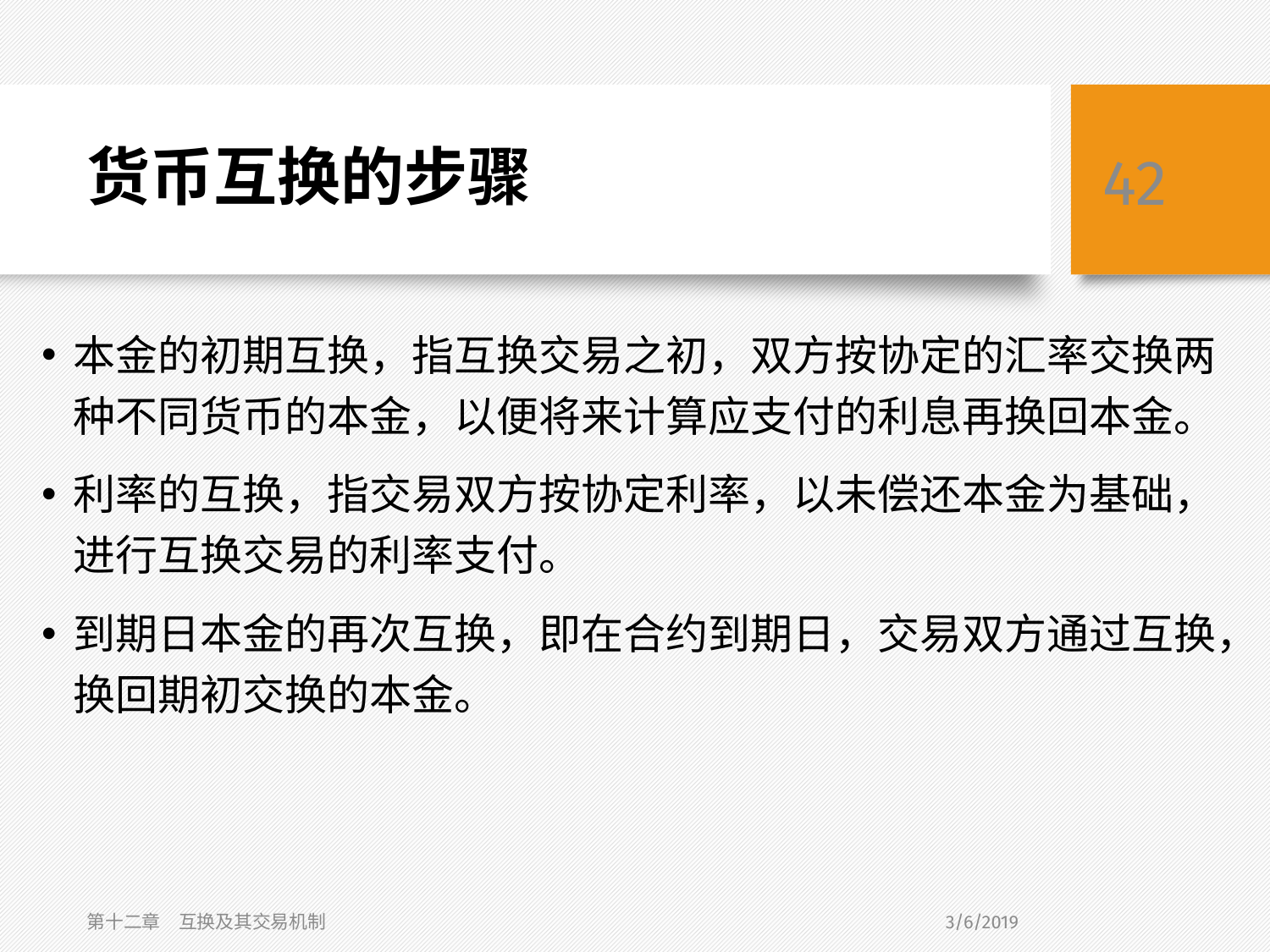

# 货币互换的步骤
42
本金的初期互换，指互换交易之初，双方按协定的汇率交换两种不同货币的本金，以便将来计算应支付的利息再换回本金。
利率的互换，指交易双方按协定利率，以未偿还本金为基础，进行互换交易的利率支付。
到期日本金的再次互换，即在合约到期日，交易双方通过互换，换回期初交换的本金。

3/6/2019
第十二章　互换及其交易机制